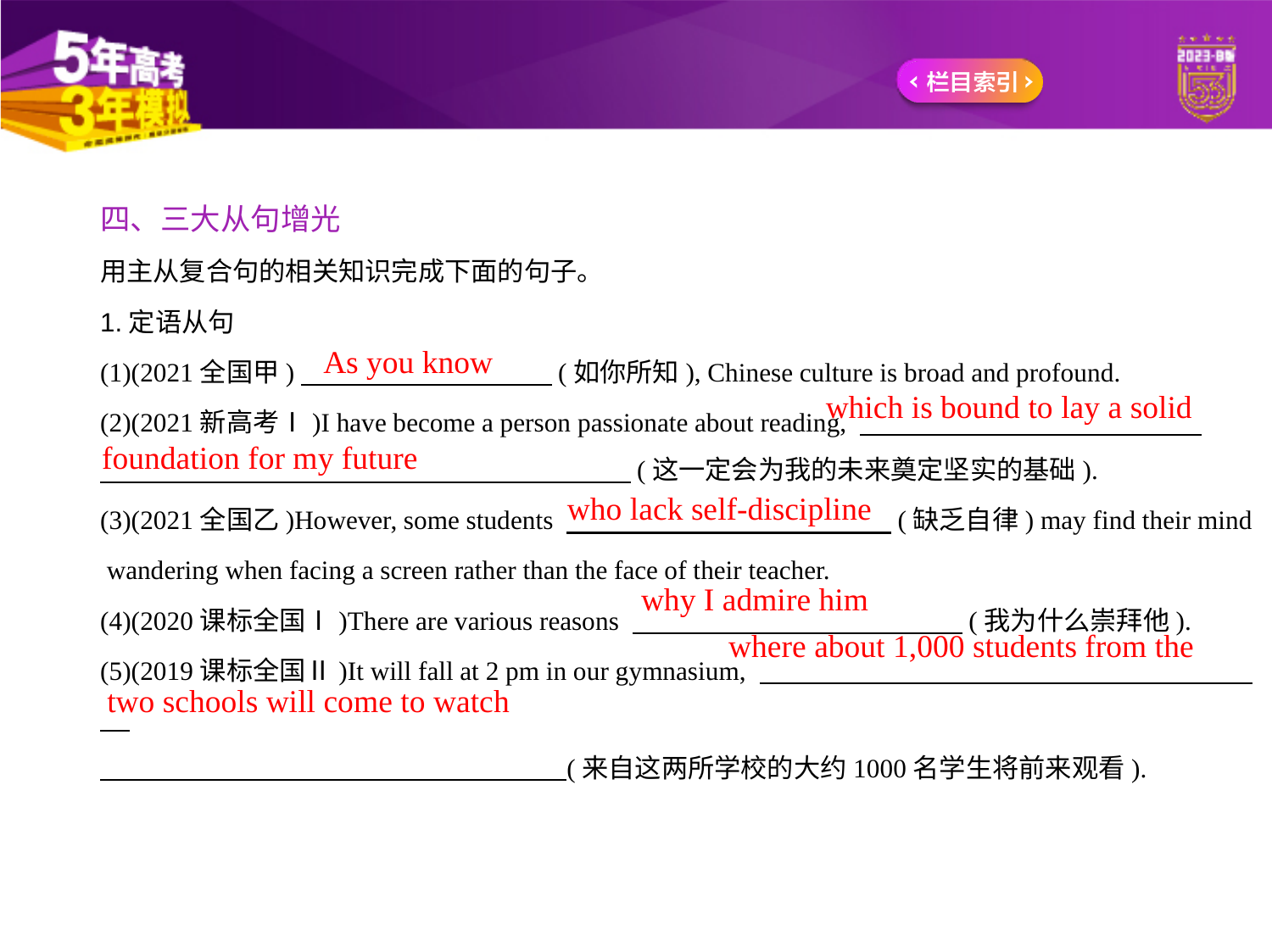

四、三大从句增光
用主从复合句的相关知识完成下面的句子。
1.定语从句
(1)(2021全国甲)　　　　　       　　    (如你所知), Chinese culture is broad and profound.
(2)(2021新高考Ⅰ)I have become a person passionate about reading, 　　　　　　　　　　　　    
　　                                                                        　    (这一定会为我的未来奠定坚实的基础).
(3)(2021全国乙)However, some students 　　　　　　　　                   (缺乏自律) may find their mind
 wandering when facing a screen rather than the face of their teacher.
(4)(2020课标全国Ⅰ)There are various reasons 　　　　       　　　　　　    (我为什么崇拜他).
(5)(2019课标全国Ⅱ)It will fall at 2 pm in our gymnasium,
                                                                       (来自这两所学校的大约1000名学生将前来观看).

As you know
which is bound to lay a solid
 foundation for my future
who lack self-discipline
why I admire him
where about 1,000 students from the
two schools will come to watch